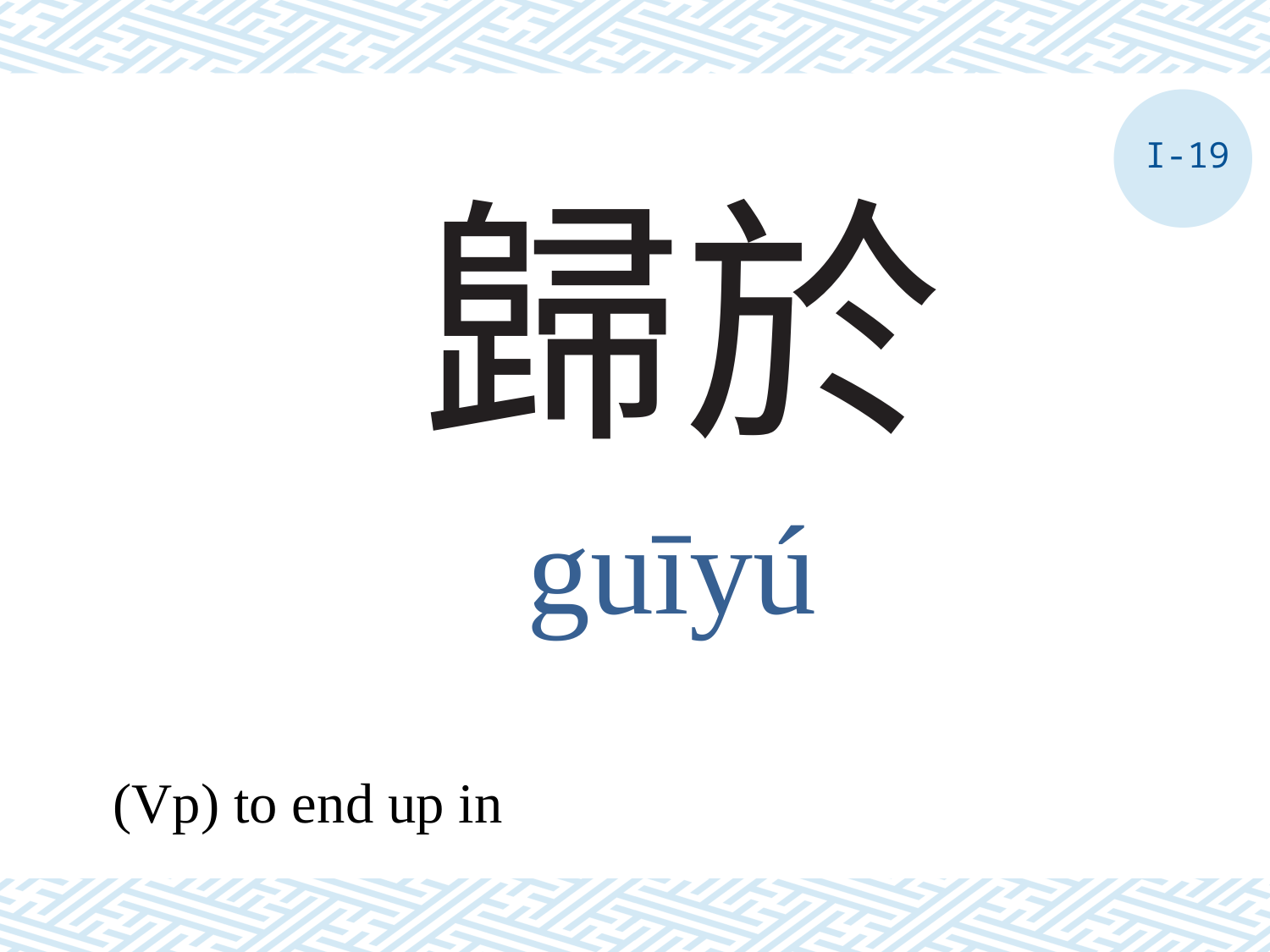

I-19

# 歸於
guīyú
(Vp) to end up in